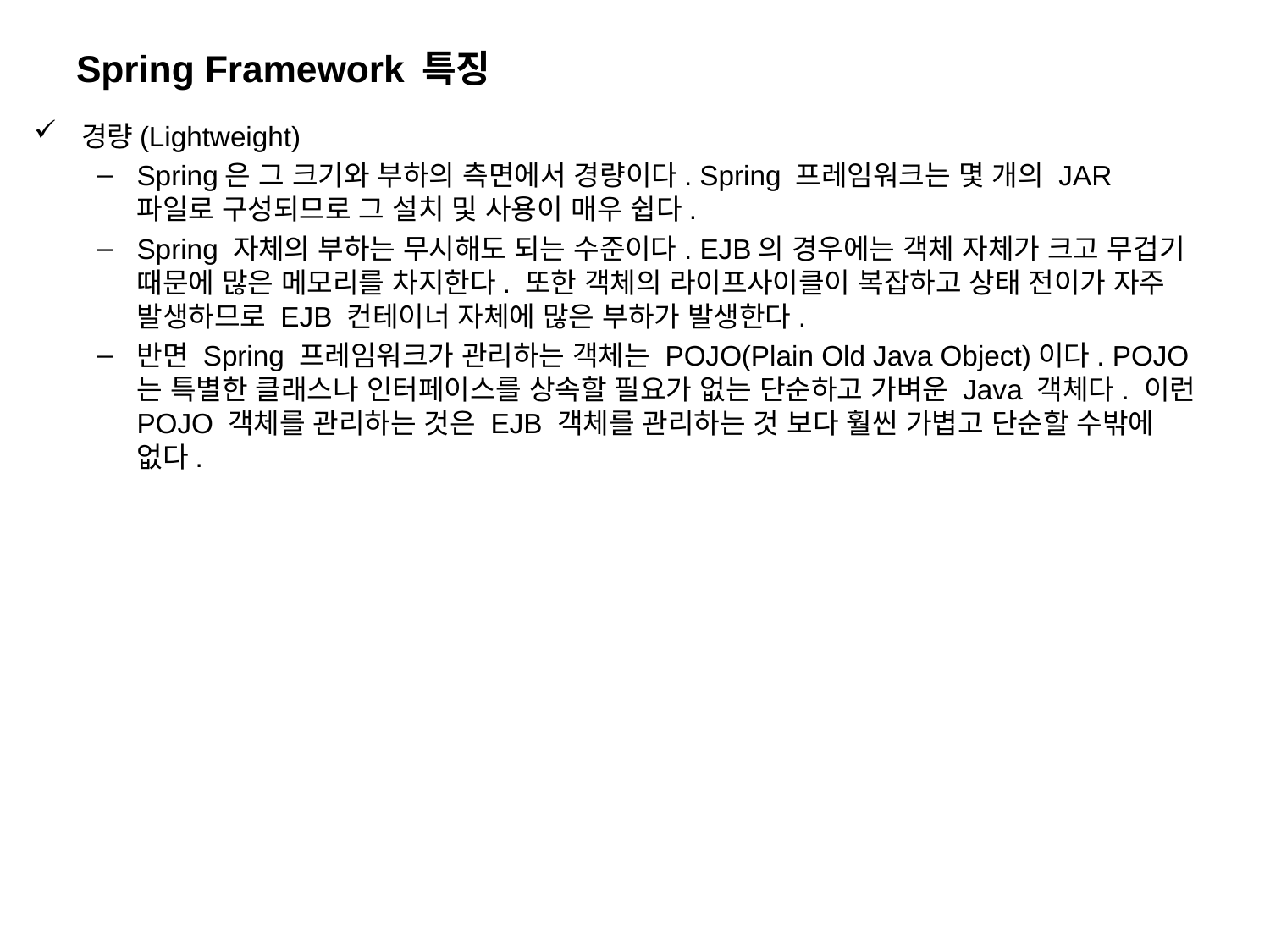

# Spring Framework 특징
경량(Lightweight)
Spring은 그 크기와 부하의 측면에서 경량이다. Spring 프레임워크는 몇 개의 JAR 파일로 구성되므로 그 설치 및 사용이 매우 쉽다.
Spring 자체의 부하는 무시해도 되는 수준이다. EJB의 경우에는 객체 자체가 크고 무겁기 때문에 많은 메모리를 차지한다. 또한 객체의 라이프사이클이 복잡하고 상태 전이가 자주 발생하므로 EJB 컨테이너 자체에 많은 부하가 발생한다.
반면 Spring 프레임워크가 관리하는 객체는 POJO(Plain Old Java Object)이다. POJO는 특별한 클래스나 인터페이스를 상속할 필요가 없는 단순하고 가벼운 Java 객체다. 이런 POJO 객체를 관리하는 것은 EJB 객체를 관리하는 것 보다 훨씬 가볍고 단순할 수밖에 없다.